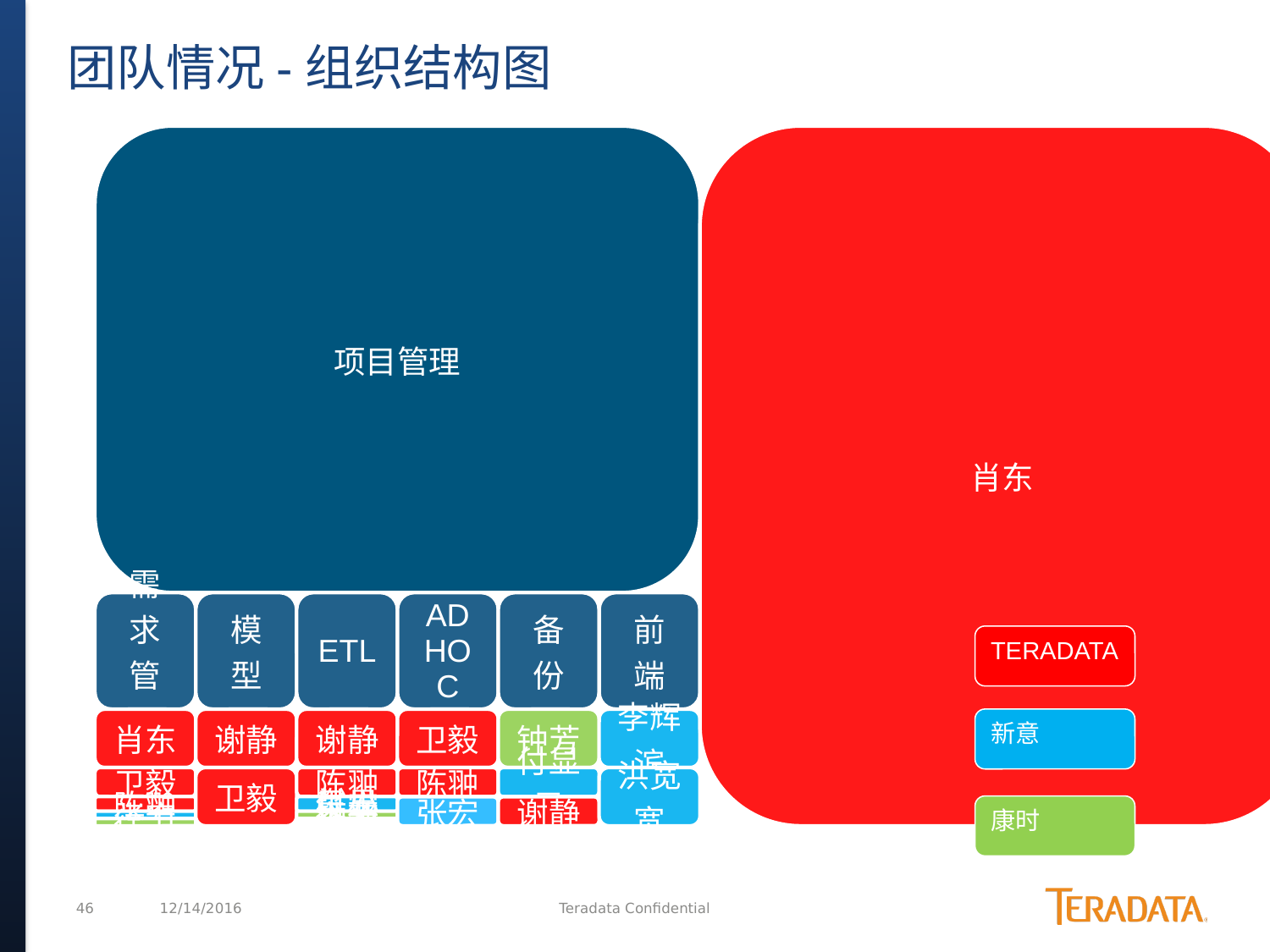

# 团队情况-组织结构图
项目管理
模型
前端
谢静
李辉滨
张宏
备份
卫毅
卫毅
陈翀
钟芳
付显昆
洪宽宽
肖东
ETL
需求管理
肖东
卫毅
陈翀
张宏
谢静
ADHOC
李钊
钟芳
谢静
张宏
徐卫
徐卫
陈翀
付显昆
TERADATA
新意
康时